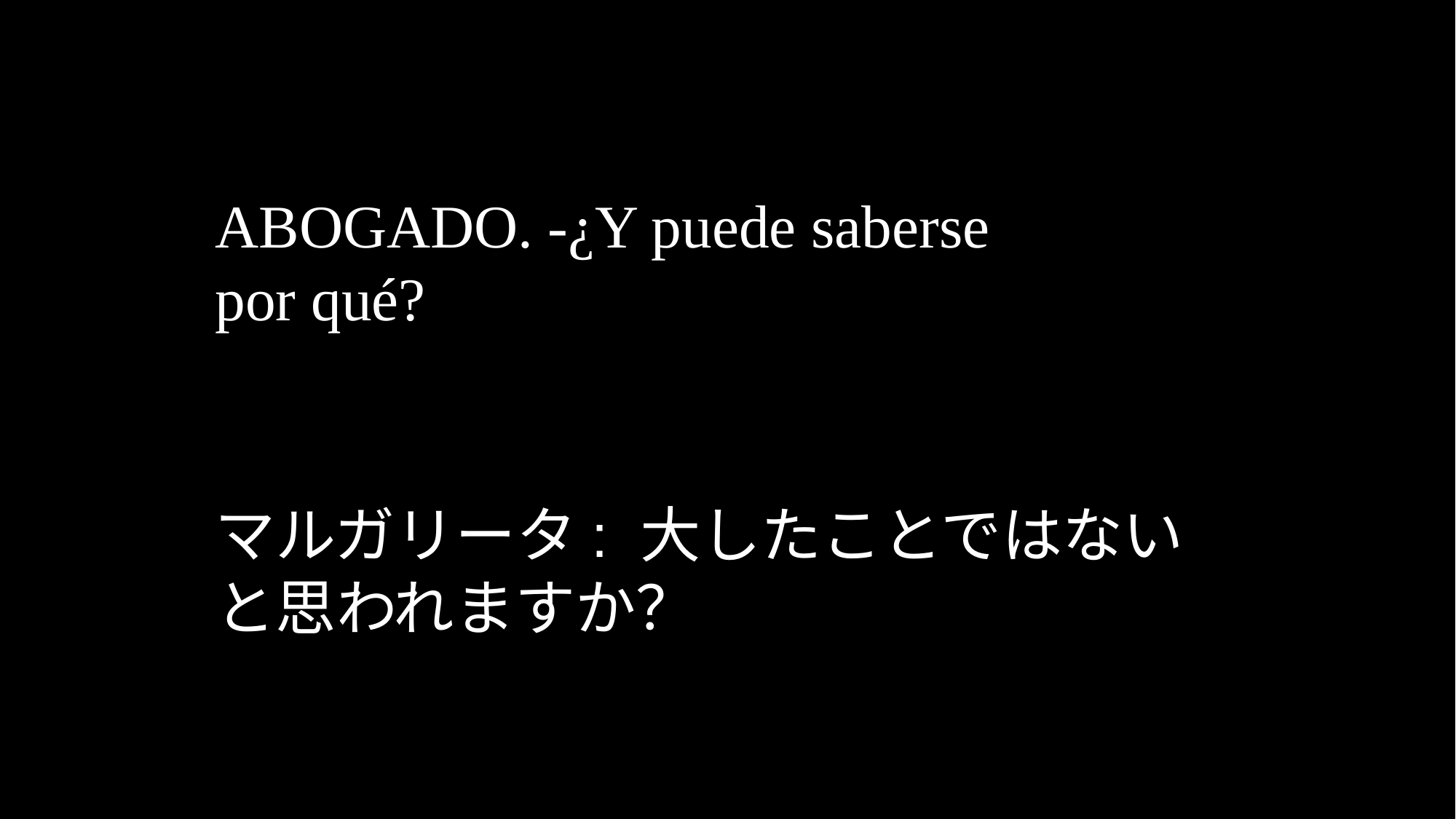

ABOGADO. -¿Y puede saberse por qué?

マルガリータ: 大したことではないと思われますか？